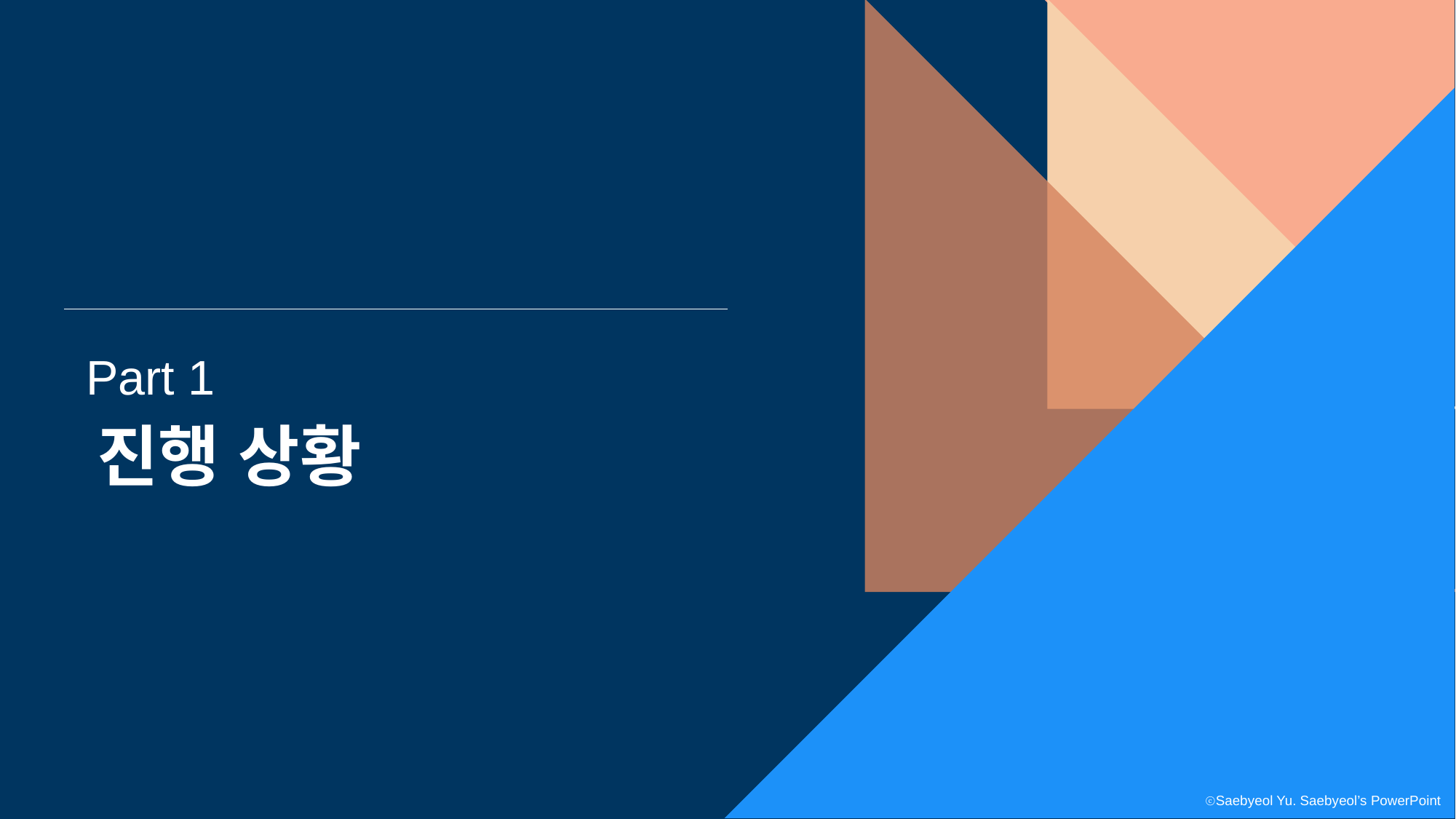

Part 1
진행 상황
ⓒSaebyeol Yu. Saebyeol’s PowerPoint